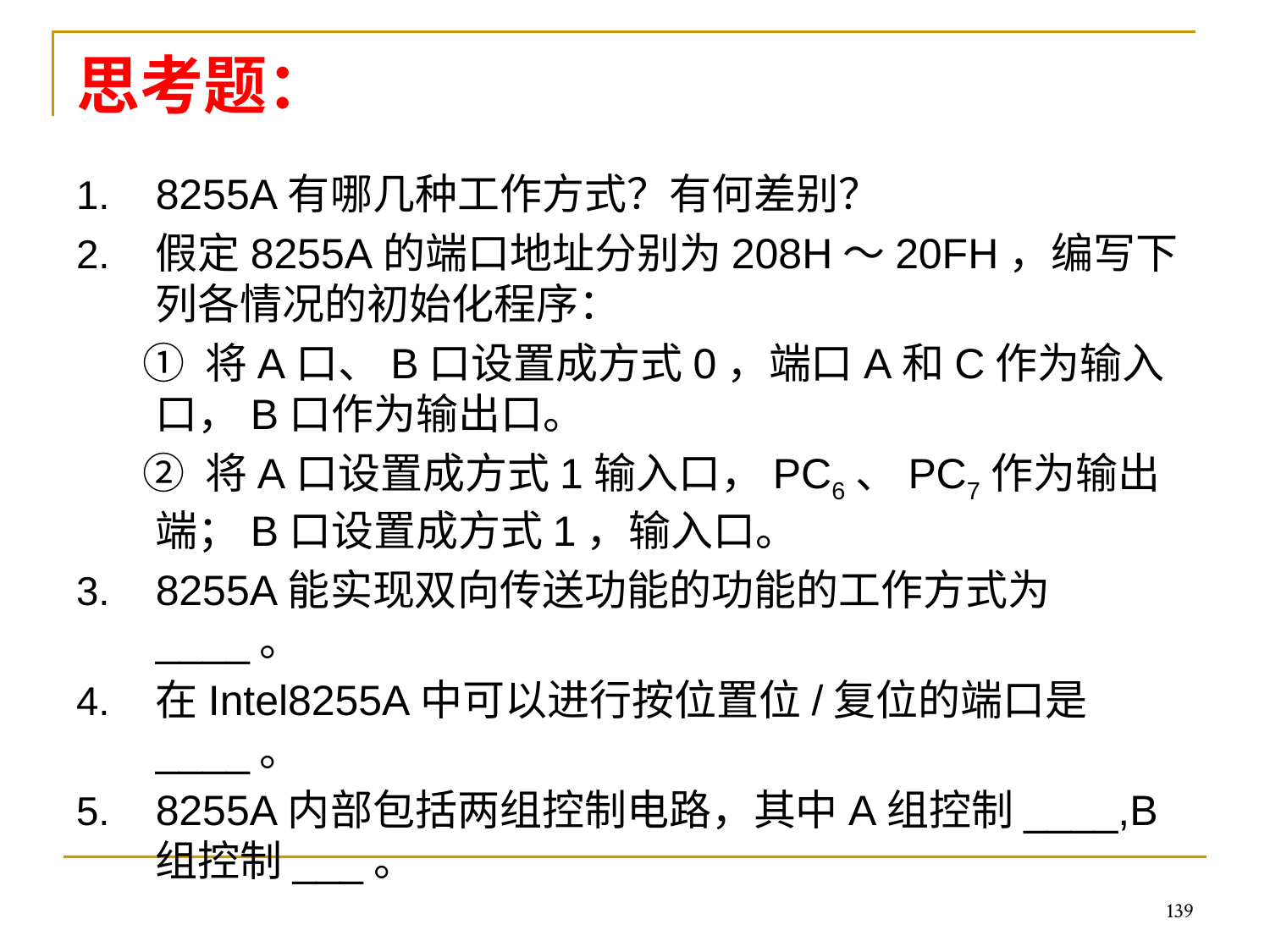

# 思考题：
8255A有哪几种工作方式？有何差别？
假定8255A的端口地址分别为208H～20FH，编写下列各情况的初始化程序：
       ① 将A口、B口设置成方式0，端口A和C作为输入口，B口作为输出口。
       ② 将A口设置成方式1输入口，PC6、PC7作为输出端；B口设置成方式1，输入口。
8255A能实现双向传送功能的功能的工作方式为____。
在Intel8255A中可以进行按位置位/复位的端口是____。
8255A内部包括两组控制电路，其中A组控制____,B组控制___。

139